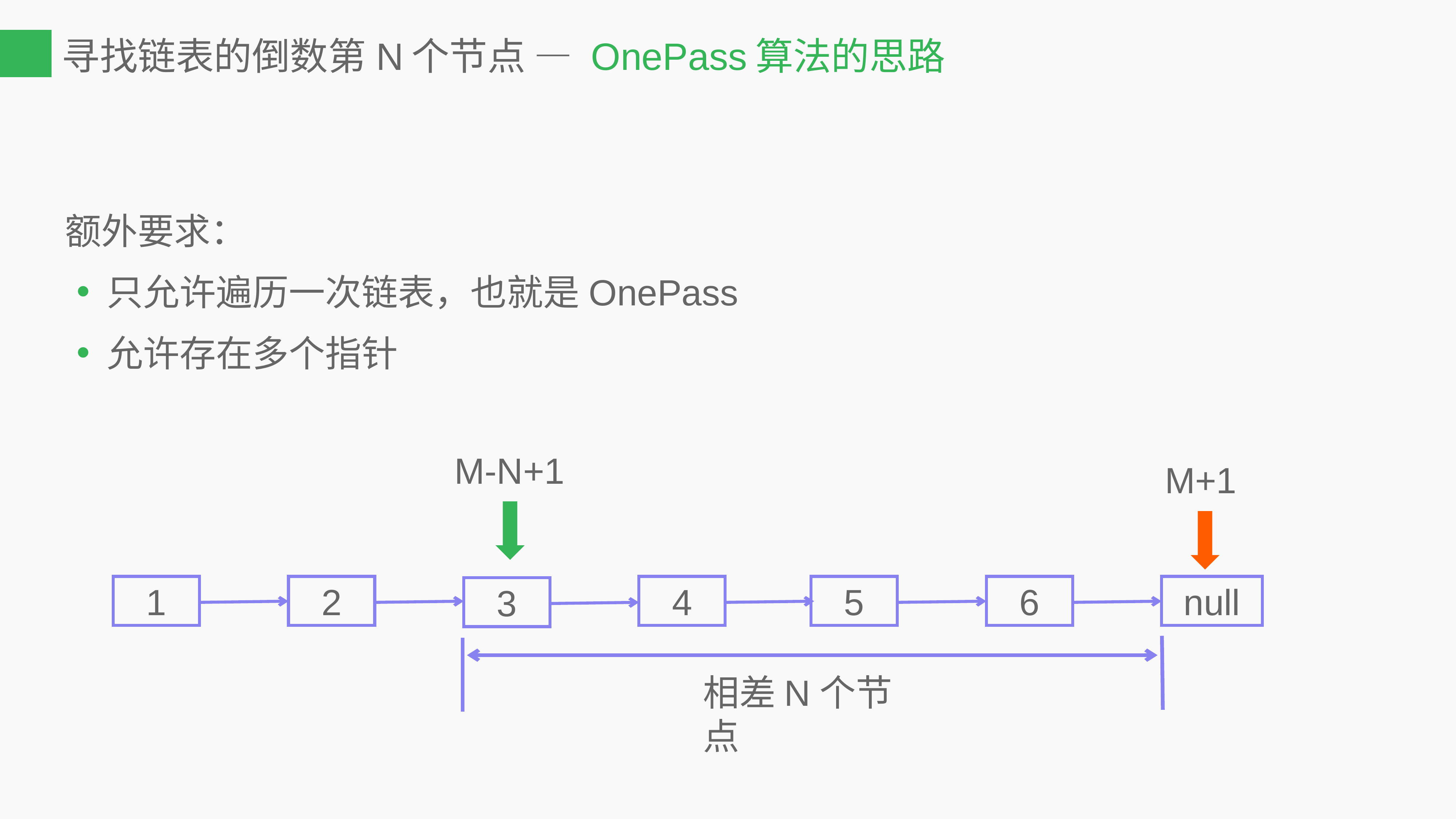

# 寻找链表的倒数第N个节点 — OnePass算法的思路
额外要求：
只允许遍历一次链表，也就是OnePass
允许存在多个指针

M-N+1

M+1

null
6
4
5
2
1
3
相差N个节点